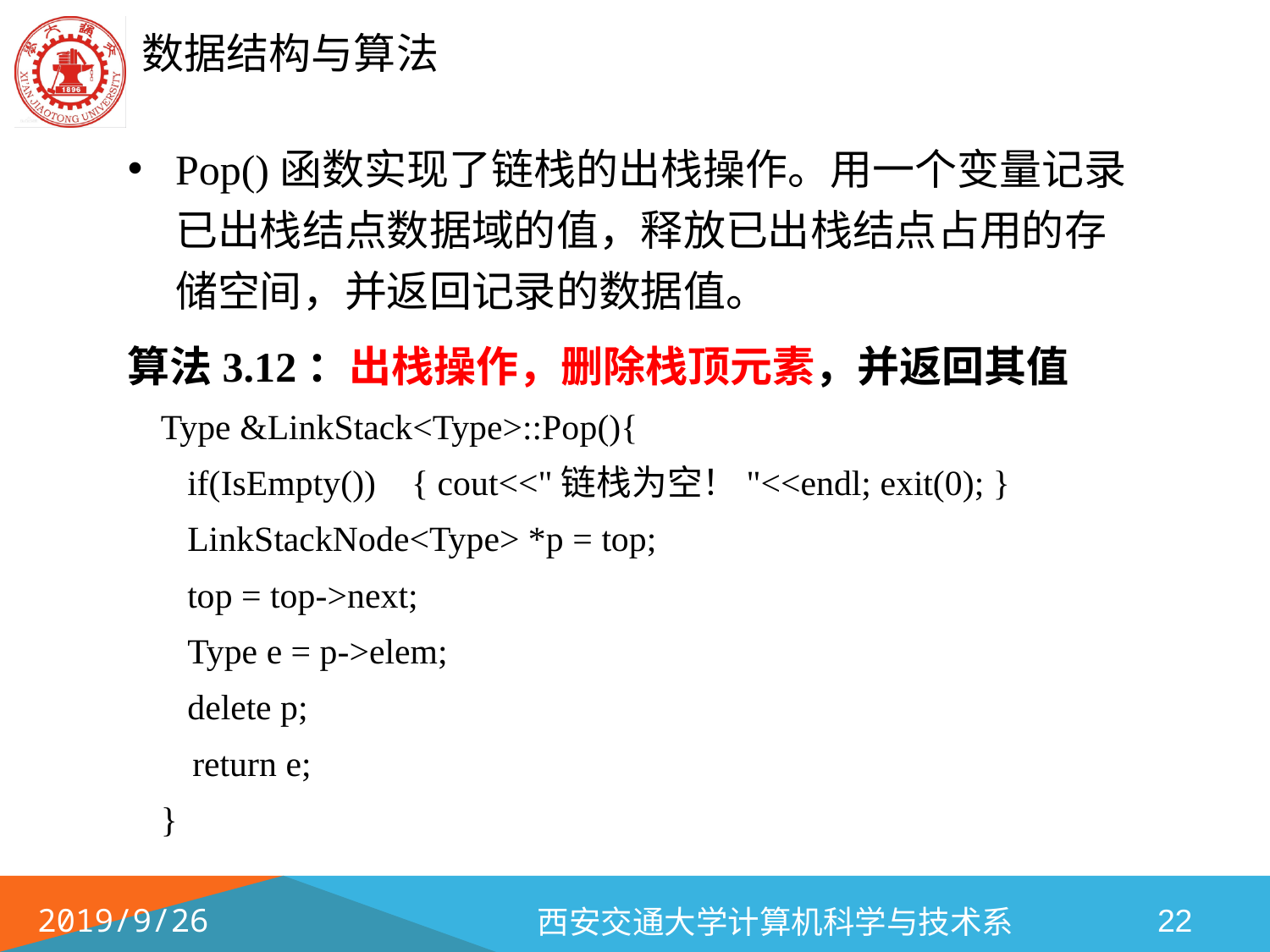

Pop()函数实现了链栈的出栈操作。用一个变量记录已出栈结点数据域的值，释放已出栈结点占用的存储空间，并返回记录的数据值。
算法3.12：出栈操作，删除栈顶元素，并返回其值
Type &LinkStack<Type>::Pop(){
   if(IsEmpty())    { cout<<"链栈为空！"<<endl; exit(0); }
   LinkStackNode<Type> *p = top;
   top = top->next;
   Type e = p->elem;
   delete p;
	 return e;
}